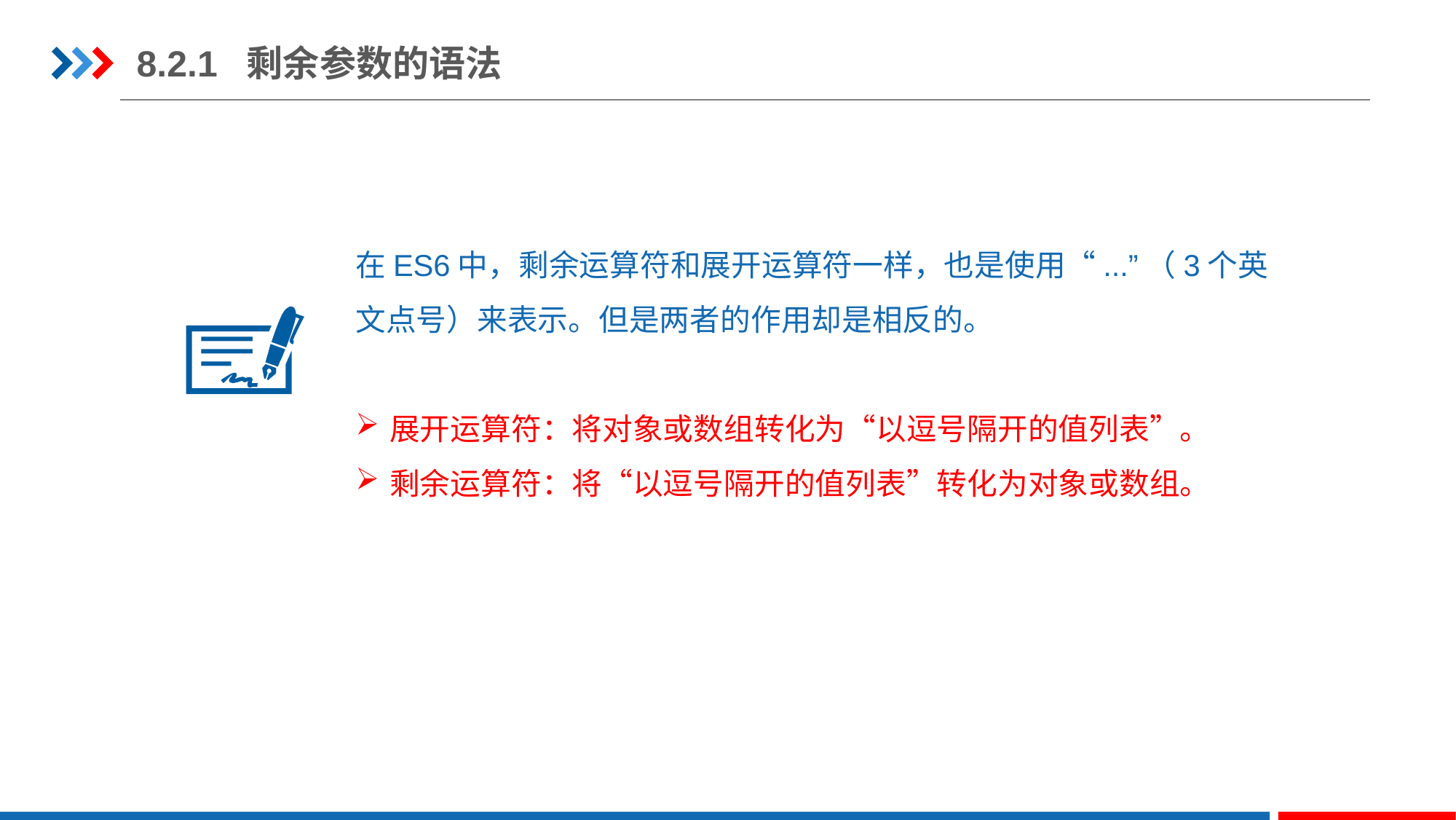

8.2.1  剩余参数的语法
在ES6中，剩余运算符和展开运算符一样，也是使用“...”（3个英文点号）来表示。但是两者的作用却是相反的。

展开运算符：将对象或数组转化为“以逗号隔开的值列表”。
剩余运算符：将“以逗号隔开的值列表”转化为对象或数组。